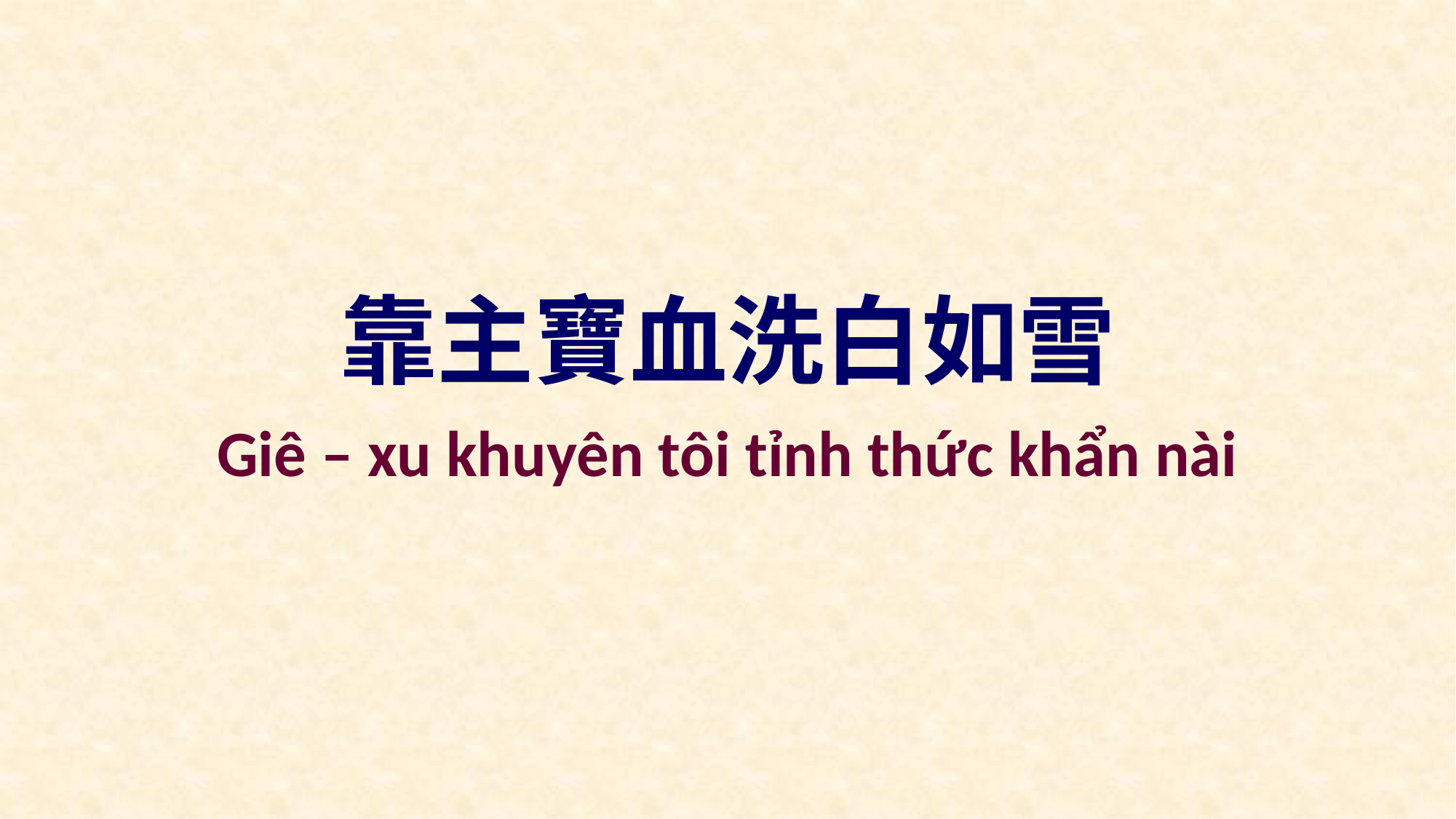

靠主寶血洗白如雪
Giê – xu khuyên tôi tỉnh thức khẩn nài